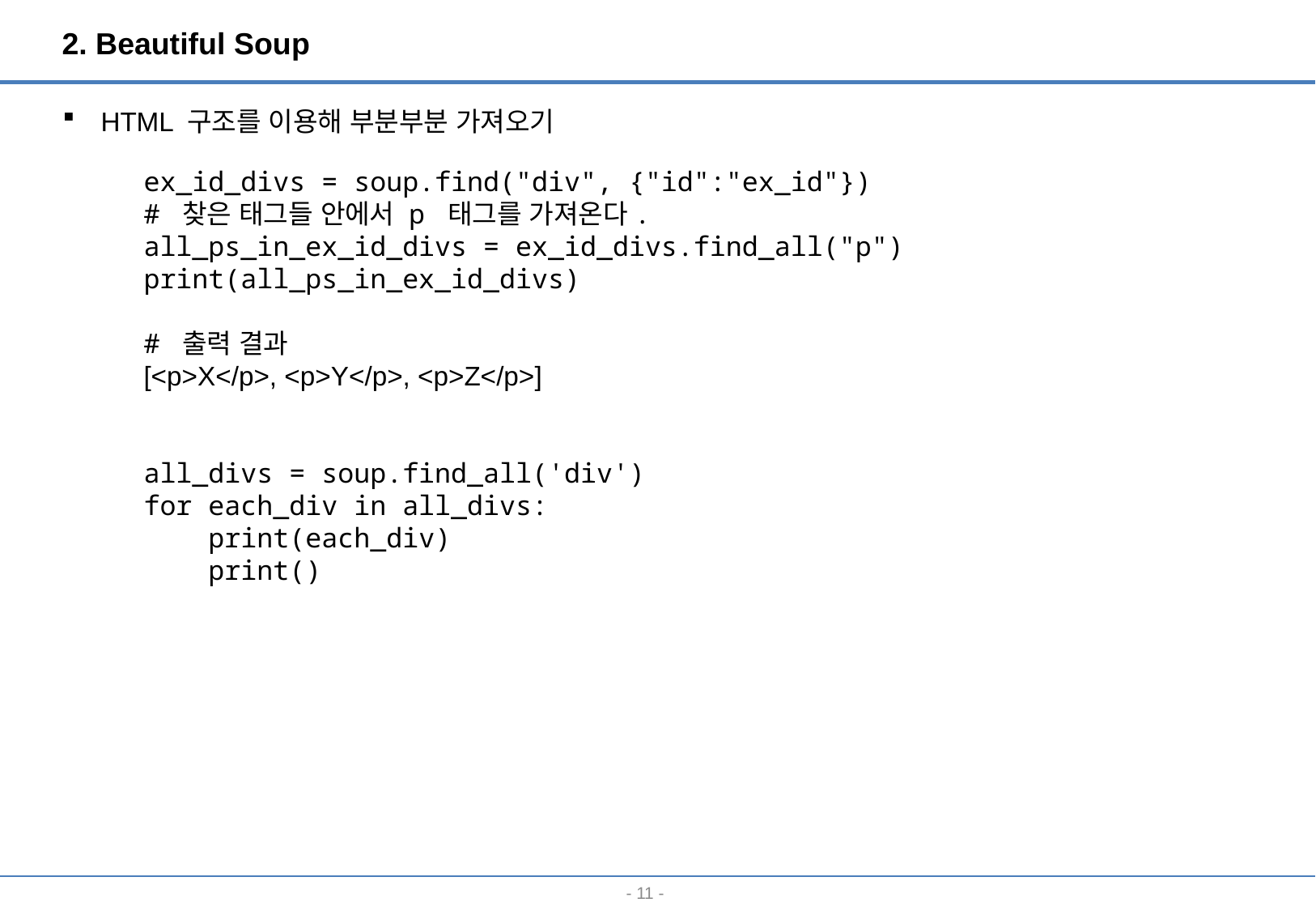

2. Beautiful Soup
HTML 구조를 이용해 부분부분 가져오기
ex_id_divs = soup.find("div", {"id":"ex_id"})
# 찾은 태그들 안에서 p 태그를 가져온다.
all_ps_in_ex_id_divs = ex_id_divs.find_all("p")
print(all_ps_in_ex_id_divs)

# 출력 결과
[<p>X</p>, <p>Y</p>, <p>Z</p>]

all_divs = soup.find_all('div')
for each_div in all_divs:
    print(each_div)
    print()
- 11 -